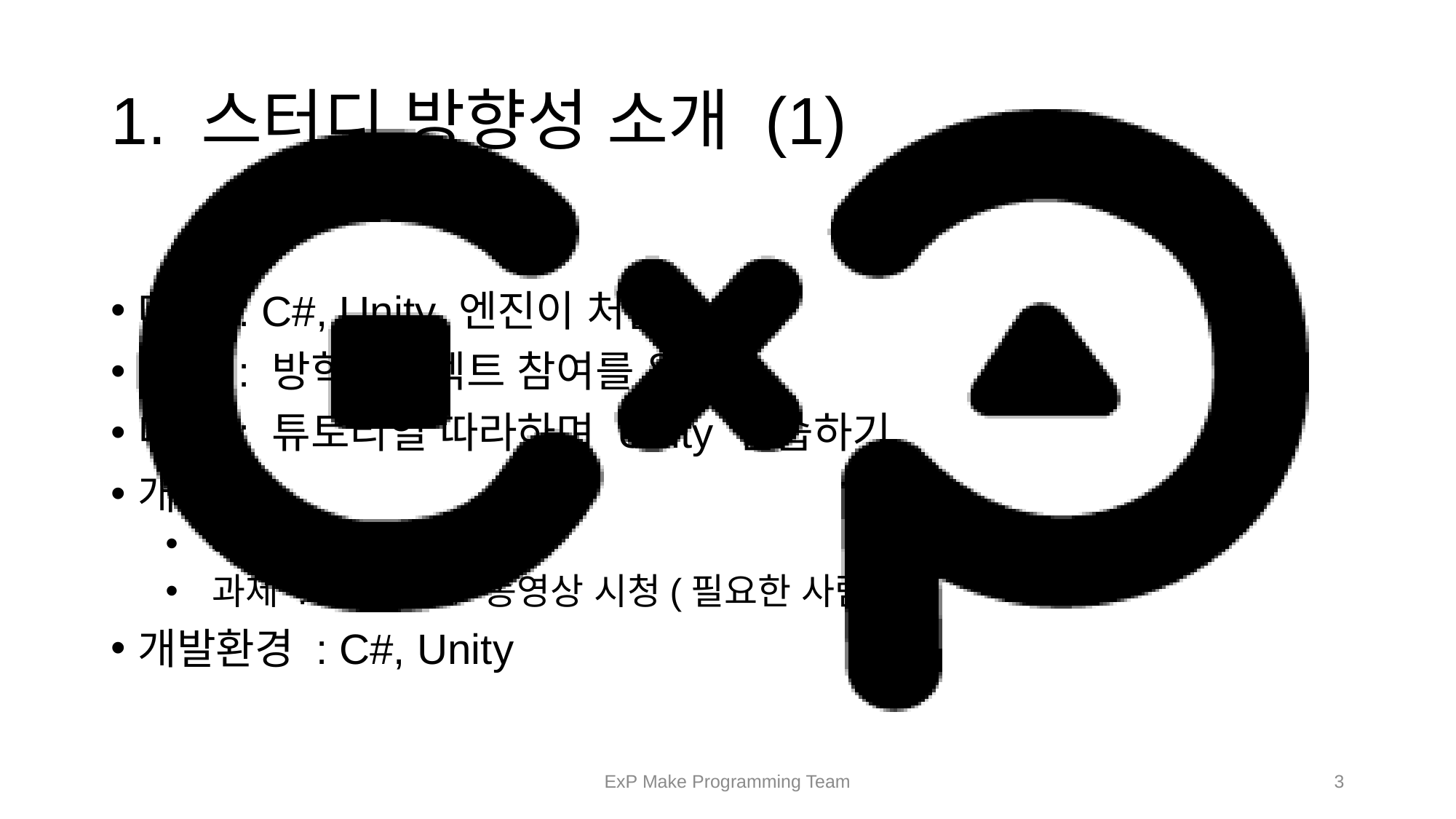

# 1. 스터디 방향성 소개 (1)

대상 : C#, Unity 엔진이 처음인 분.
목적 : 방학프로젝트 참여를 위함.
내용 : 튜토리얼 따라하며 Unity 연습하기
개요 :
 매주 월, 목 1H
 과제 : Unity, C# 동영상 시청(필요한 사람)
개발환경 : C#, Unity
ExP Make Programming Team
3